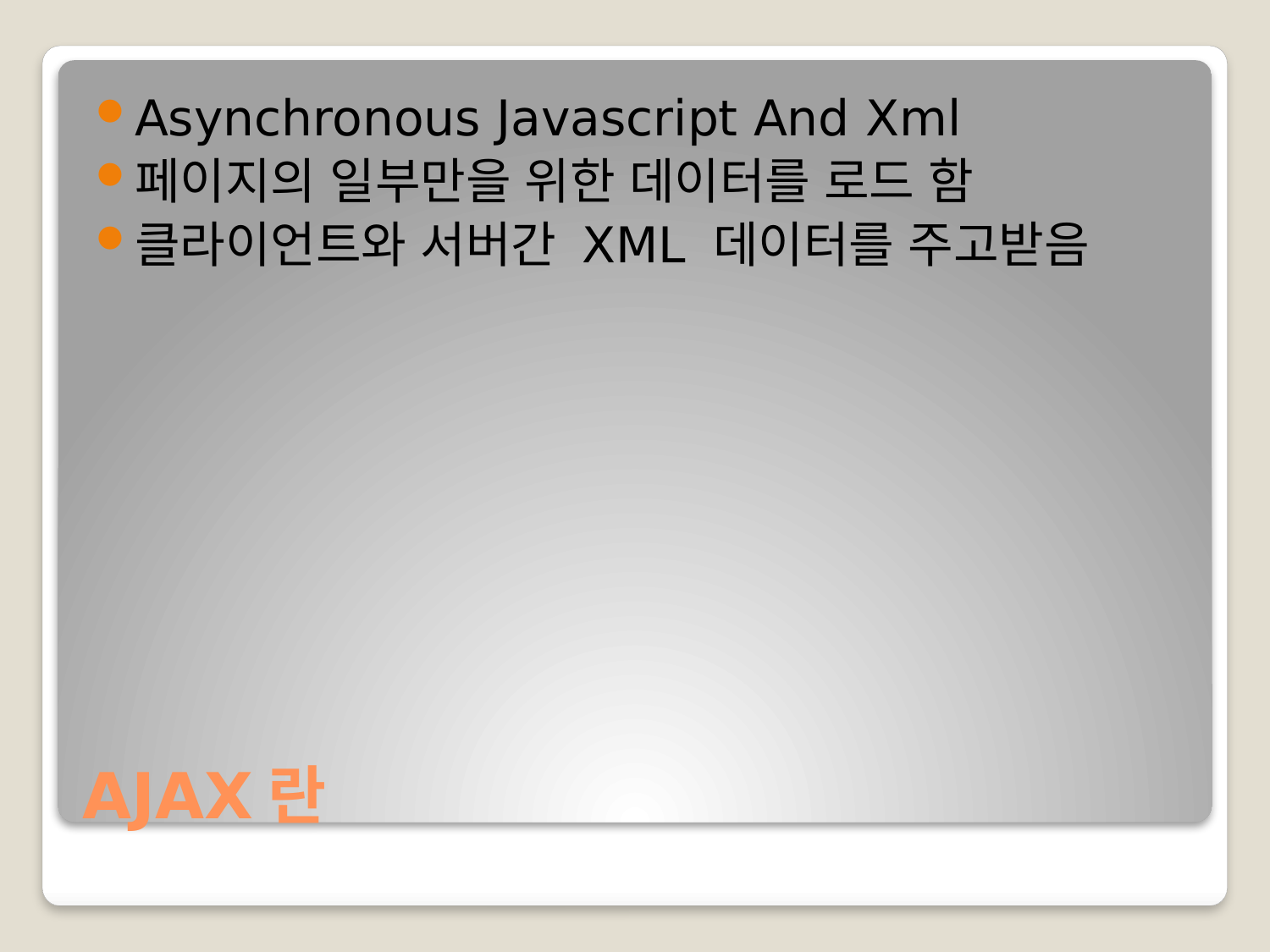

Asynchronous Javascript And Xml
페이지의 일부만을 위한 데이터를 로드 함
클라이언트와 서버간 XML 데이터를 주고받음
# AJAX란